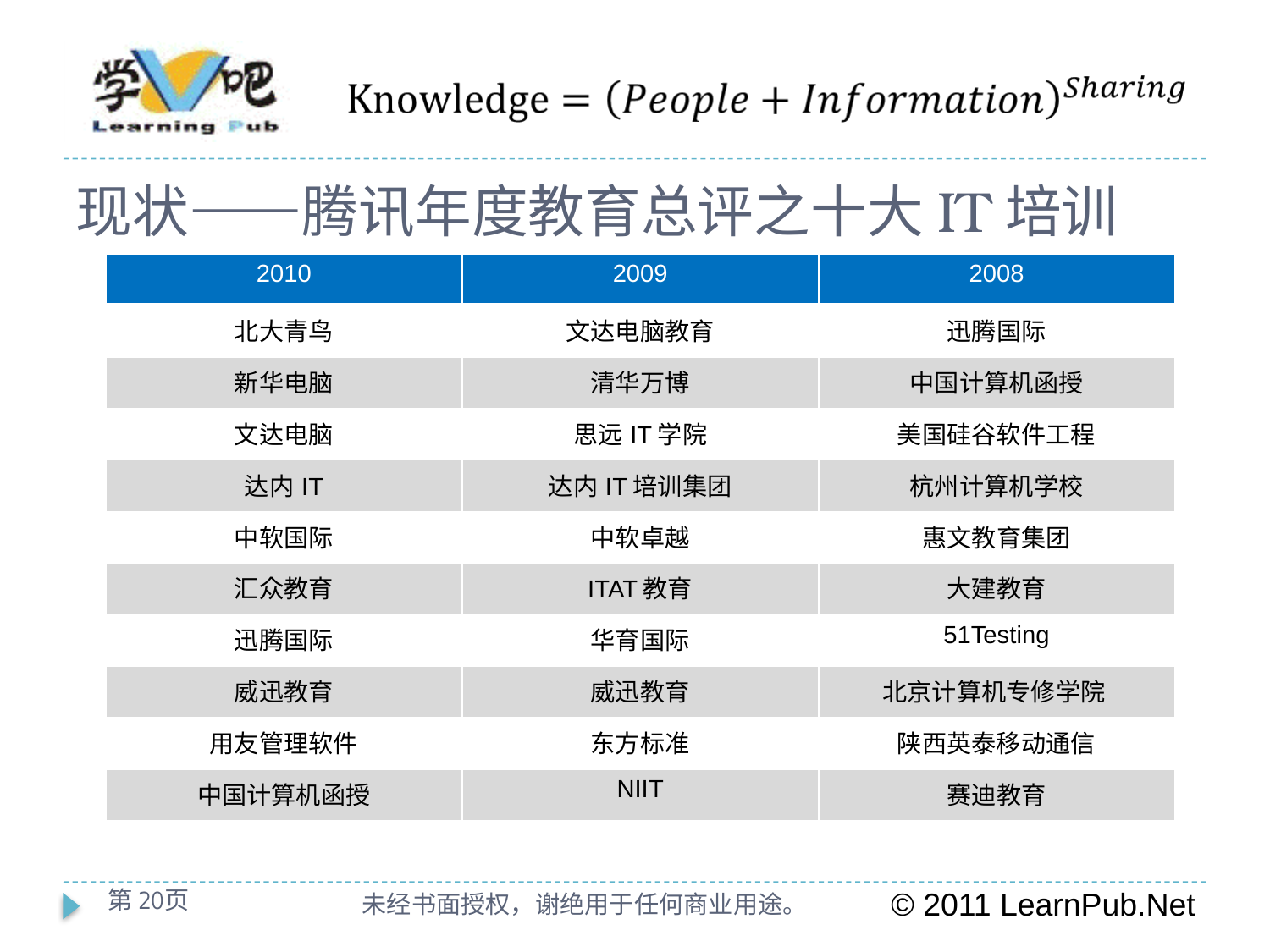

现状——腾讯年度教育总评之十大IT培训
| 2010 | 2009 | 2008 |
| --- | --- | --- |
| 北大青鸟 | 文达电脑教育 | 迅腾国际 |
| 新华电脑 | 清华万博 | 中国计算机函授 |
| 文达电脑 | 思远IT学院 | 美国硅谷软件工程 |
| 达内IT | 达内IT培训集团 | 杭州计算机学校 |
| 中软国际 | 中软卓越 | 惠文教育集团 |
| 汇众教育 | ITAT教育 | 大建教育 |
| 迅腾国际 | 华育国际 | 51Testing |
| 威迅教育 | 威迅教育 | 北京计算机专修学院 |
| 用友管理软件 | 东方标准 | 陕西英泰移动通信 |
| 中国计算机函授 | NIIT | 赛迪教育 |
第20页
未经书面授权，谢绝用于任何商业用途。